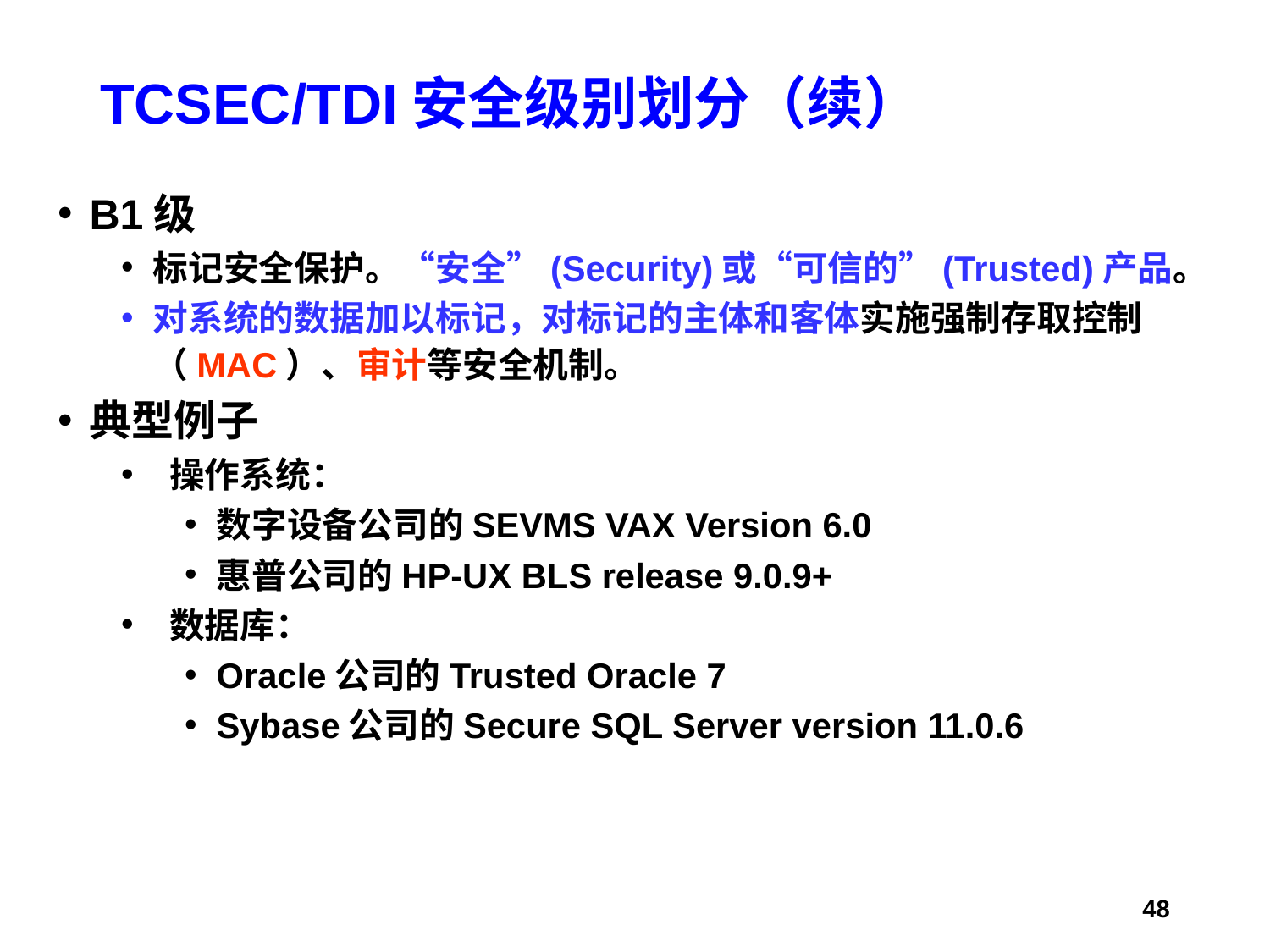

# TCSEC/TDI安全级别划分（续）
B1级
标记安全保护。“安全”(Security)或“可信的”(Trusted)产品。
对系统的数据加以标记，对标记的主体和客体实施强制存取控制（MAC）、审计等安全机制。
典型例子
 操作系统：
数字设备公司的SEVMS VAX Version 6.0
惠普公司的HP-UX BLS release 9.0.9+
 数据库：
Oracle公司的Trusted Oracle 7
Sybase公司的Secure SQL Server version 11.0.6
48